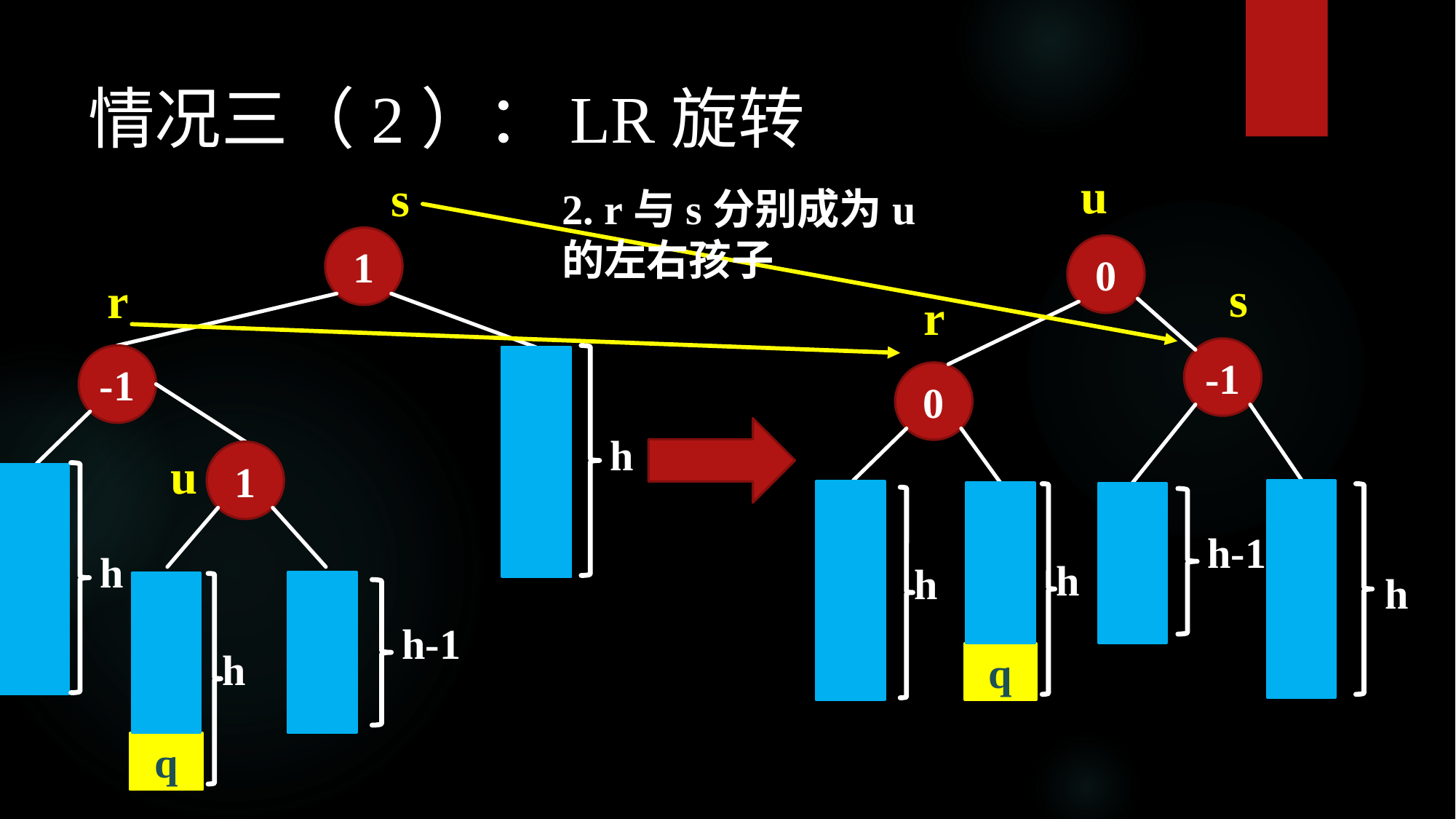

情况三（2）：LR旋转
u
0
s
r
-1
0

h-1
h
h
q

h
s
1
r
-1

h
1

h-1
h
q
2. r与s分别成为u的左右孩子

u

h